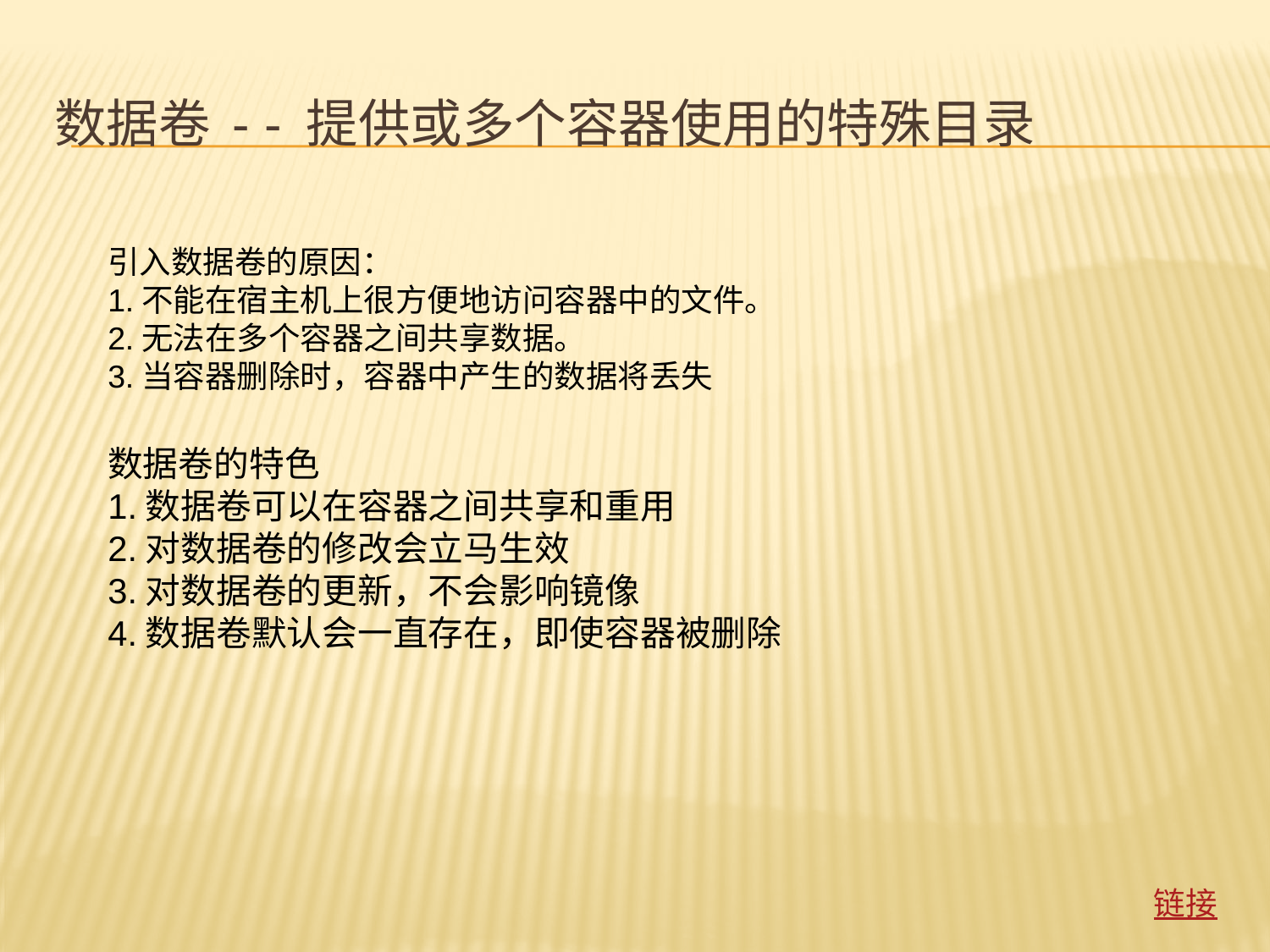

# 数据卷 - - 提供或多个容器使用的特殊目录

引入数据卷的原因：
1.不能在宿主机上很方便地访问容器中的文件。
2.无法在多个容器之间共享数据。
3.当容器删除时，容器中产生的数据将丢失

数据卷的特色
1.数据卷可以在容器之间共享和重用
2.对数据卷的修改会立马生效
3.对数据卷的更新，不会影响镜像
4.数据卷默认会一直存在，即使容器被删除

链接